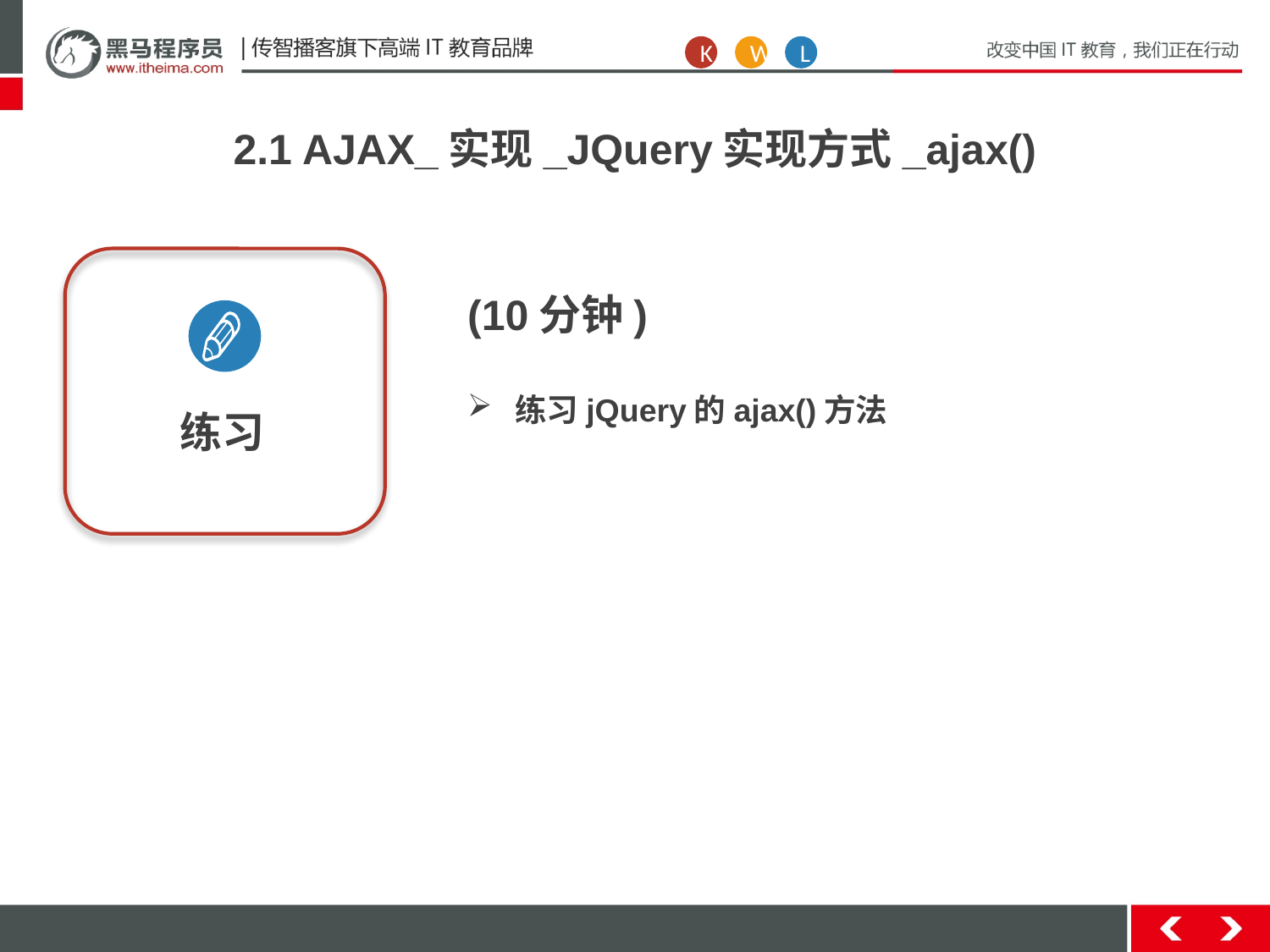

K
W
L
2.1 AJAX_实现_JQuery实现方式_ajax()

练习
(10分钟)

练习jQuery的ajax()方法